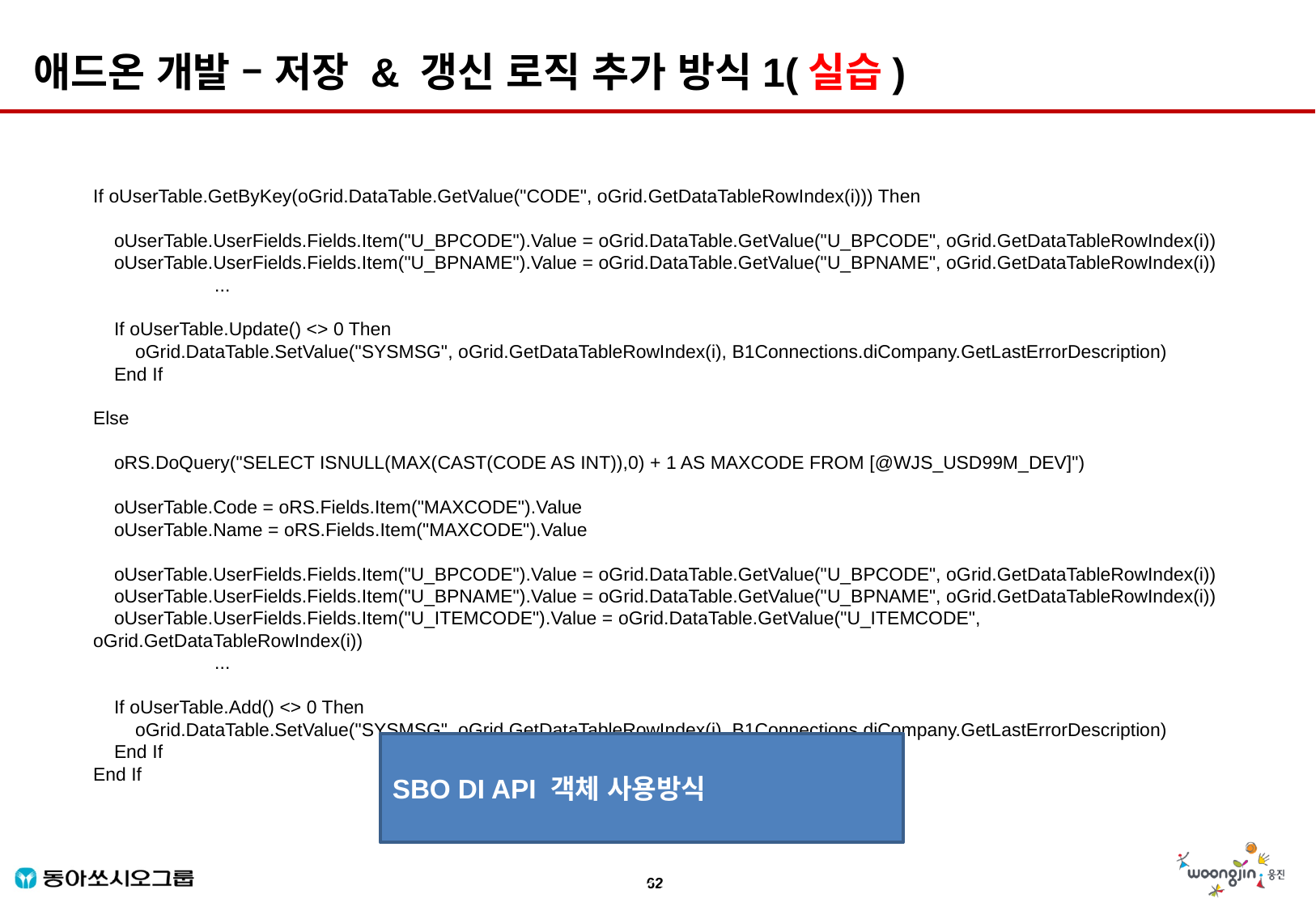

애드온 개발 – 저장 & 갱신 로직 추가 방식1(실습)
If oUserTable.GetByKey(oGrid.DataTable.GetValue("CODE", oGrid.GetDataTableRowIndex(i))) Then

    oUserTable.UserFields.Fields.Item("U_BPCODE").Value = oGrid.DataTable.GetValue("U_BPCODE", oGrid.GetDataTableRowIndex(i))
    oUserTable.UserFields.Fields.Item("U_BPNAME").Value = oGrid.DataTable.GetValue("U_BPNAME", oGrid.GetDataTableRowIndex(i))
	...

    If oUserTable.Update() <> 0 Then
        oGrid.DataTable.SetValue("SYSMSG", oGrid.GetDataTableRowIndex(i), B1Connections.diCompany.GetLastErrorDescription)
    End If

Else

    oRS.DoQuery("SELECT ISNULL(MAX(CAST(CODE AS INT)),0) + 1 AS MAXCODE FROM [@WJS_USD99M_DEV]")

    oUserTable.Code = oRS.Fields.Item("MAXCODE").Value
    oUserTable.Name = oRS.Fields.Item("MAXCODE").Value

    oUserTable.UserFields.Fields.Item("U_BPCODE").Value = oGrid.DataTable.GetValue("U_BPCODE", oGrid.GetDataTableRowIndex(i))
    oUserTable.UserFields.Fields.Item("U_BPNAME").Value = oGrid.DataTable.GetValue("U_BPNAME", oGrid.GetDataTableRowIndex(i))
    oUserTable.UserFields.Fields.Item("U_ITEMCODE").Value = oGrid.DataTable.GetValue("U_ITEMCODE", oGrid.GetDataTableRowIndex(i))
	...

    If oUserTable.Add() <> 0 Then
        oGrid.DataTable.SetValue("SYSMSG", oGrid.GetDataTableRowIndex(i), B1Connections.diCompany.GetLastErrorDescription)
    End If
End If

SBO DI API 객체 사용방식